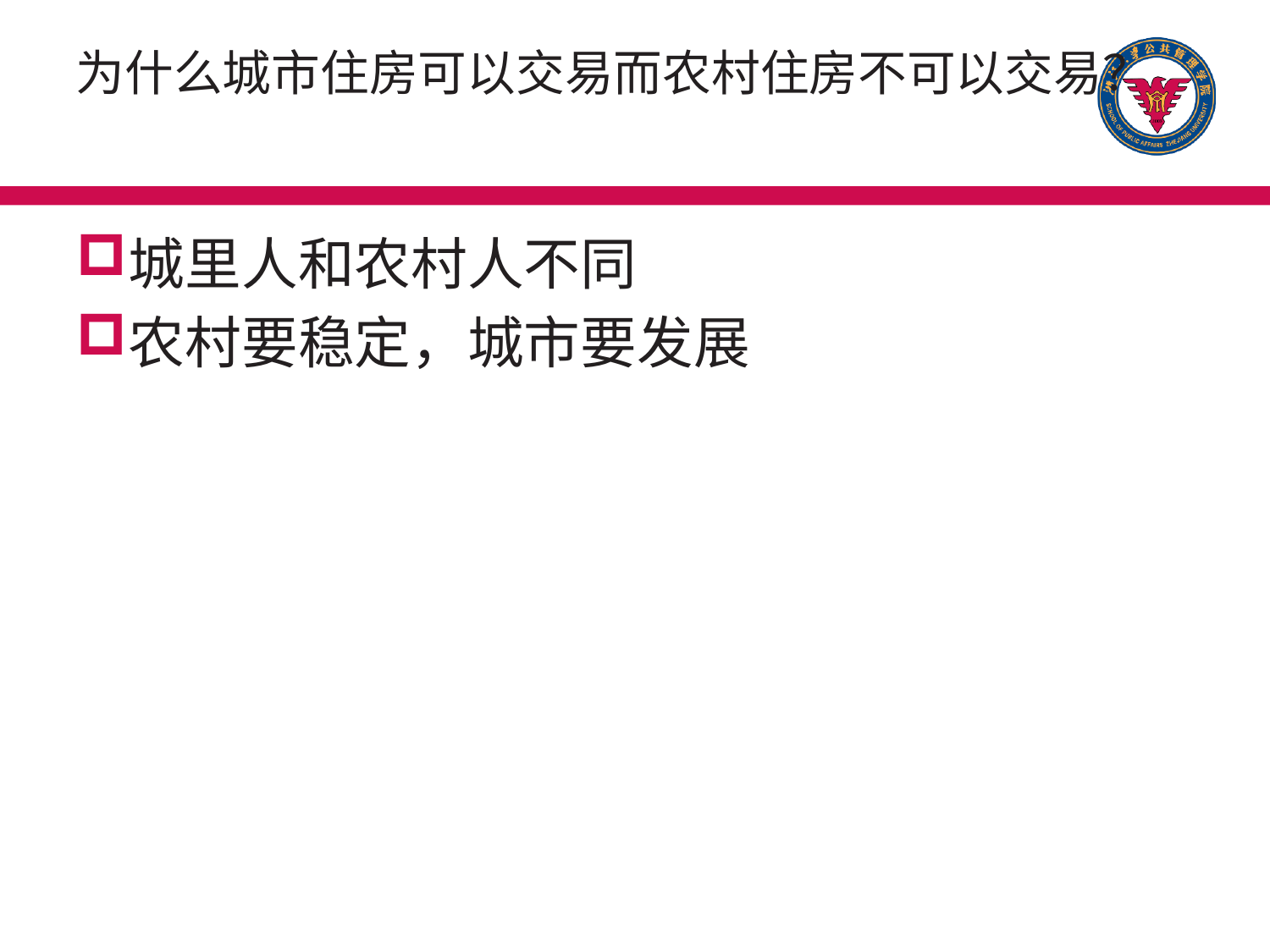

# 为什么城市住房可以交易而农村住房不可以交易？
城里人和农村人不同
农村要稳定，城市要发展